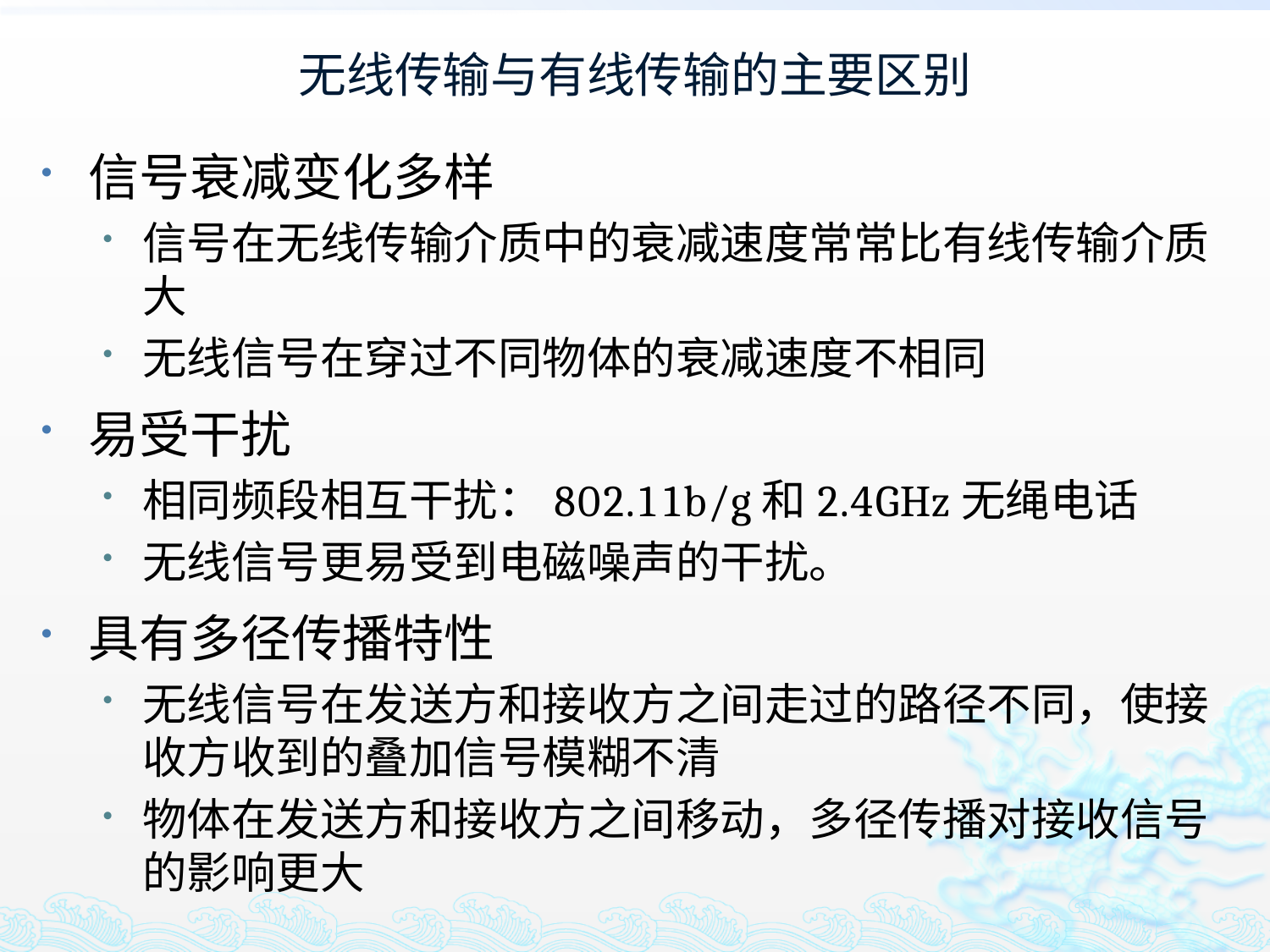

# 无线传输与有线传输的主要区别
信号衰减变化多样
信号在无线传输介质中的衰减速度常常比有线传输介质大
无线信号在穿过不同物体的衰减速度不相同
易受干扰
相同频段相互干扰：802.11b/g和2.4GHz无绳电话
无线信号更易受到电磁噪声的干扰。
具有多径传播特性
无线信号在发送方和接收方之间走过的路径不同，使接收方收到的叠加信号模糊不清
物体在发送方和接收方之间移动，多径传播对接收信号的影响更大